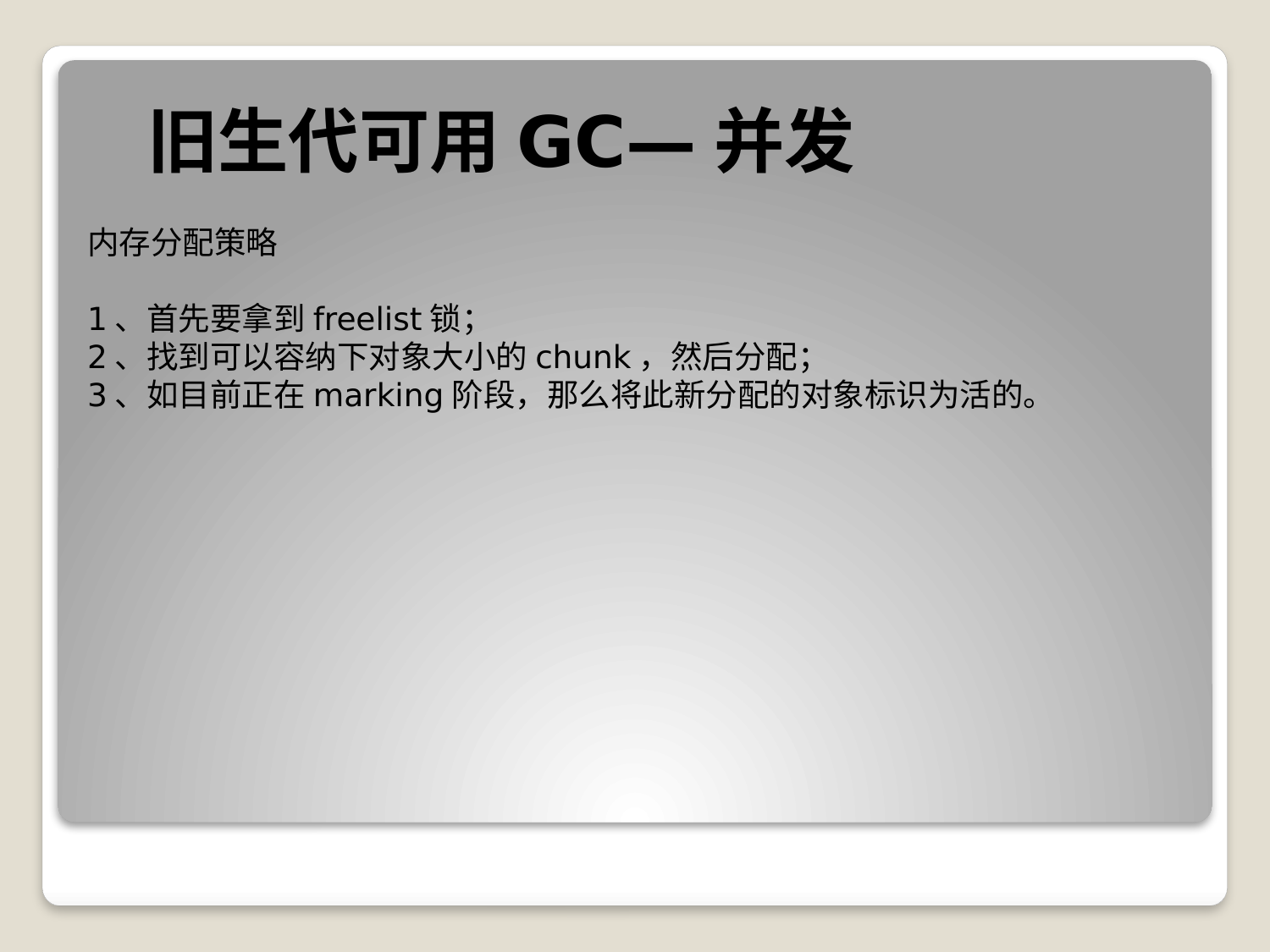

旧生代可用GC—并发
内存分配策略

1、首先要拿到freelist锁；
2、找到可以容纳下对象大小的chunk，然后分配；
3、如目前正在marking阶段，那么将此新分配的对象标识为活的。